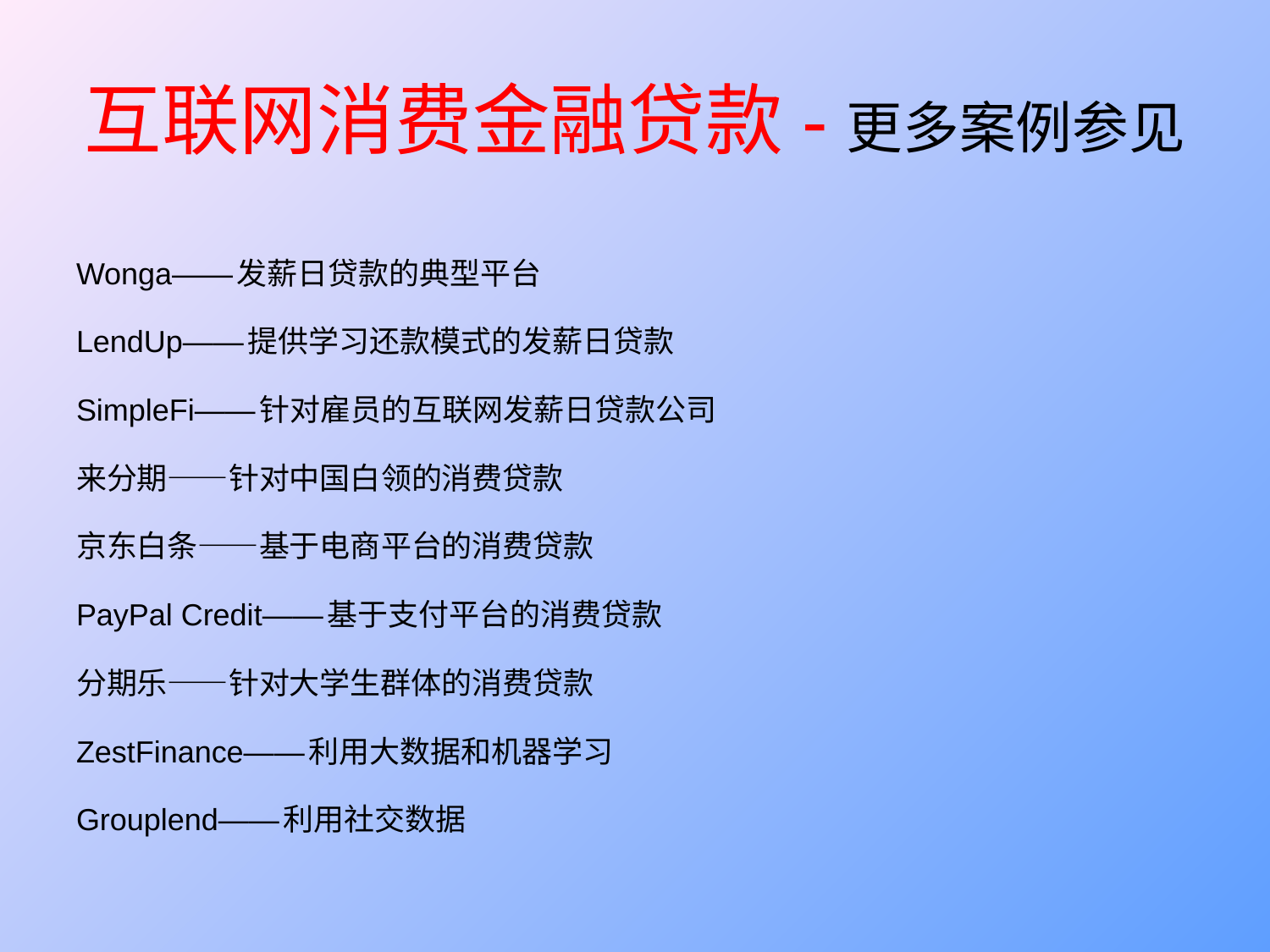

# 互联网消费金融贷款-更多案例参见
Wonga——发薪日贷款的典型平台
LendUp——提供学习还款模式的发薪日贷款
SimpleFi——针对雇员的互联网发薪日贷款公司
来分期——针对中国白领的消费贷款
京东白条——基于电商平台的消费贷款
PayPal Credit——基于支付平台的消费贷款
分期乐——针对大学生群体的消费贷款
ZestFinance——利用大数据和机器学习
Grouplend——利用社交数据